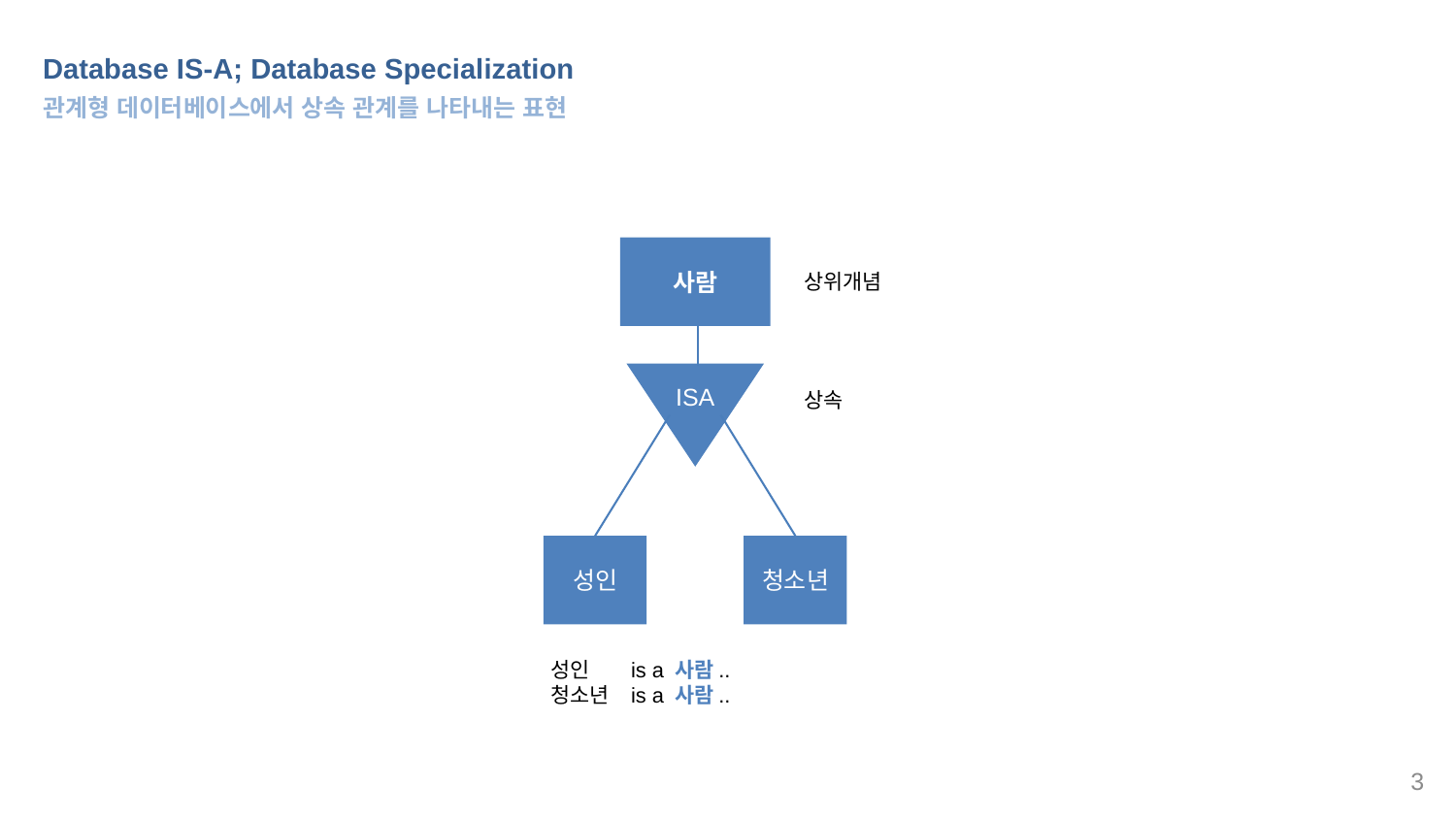

Database IS-A; Database Specialization
관계형 데이터베이스에서 상속 관계를 나타내는 표현
사람
상위개념

ISA
상속
성인
청소년
성인	is a 사람..
청소년	is a 사람..
3